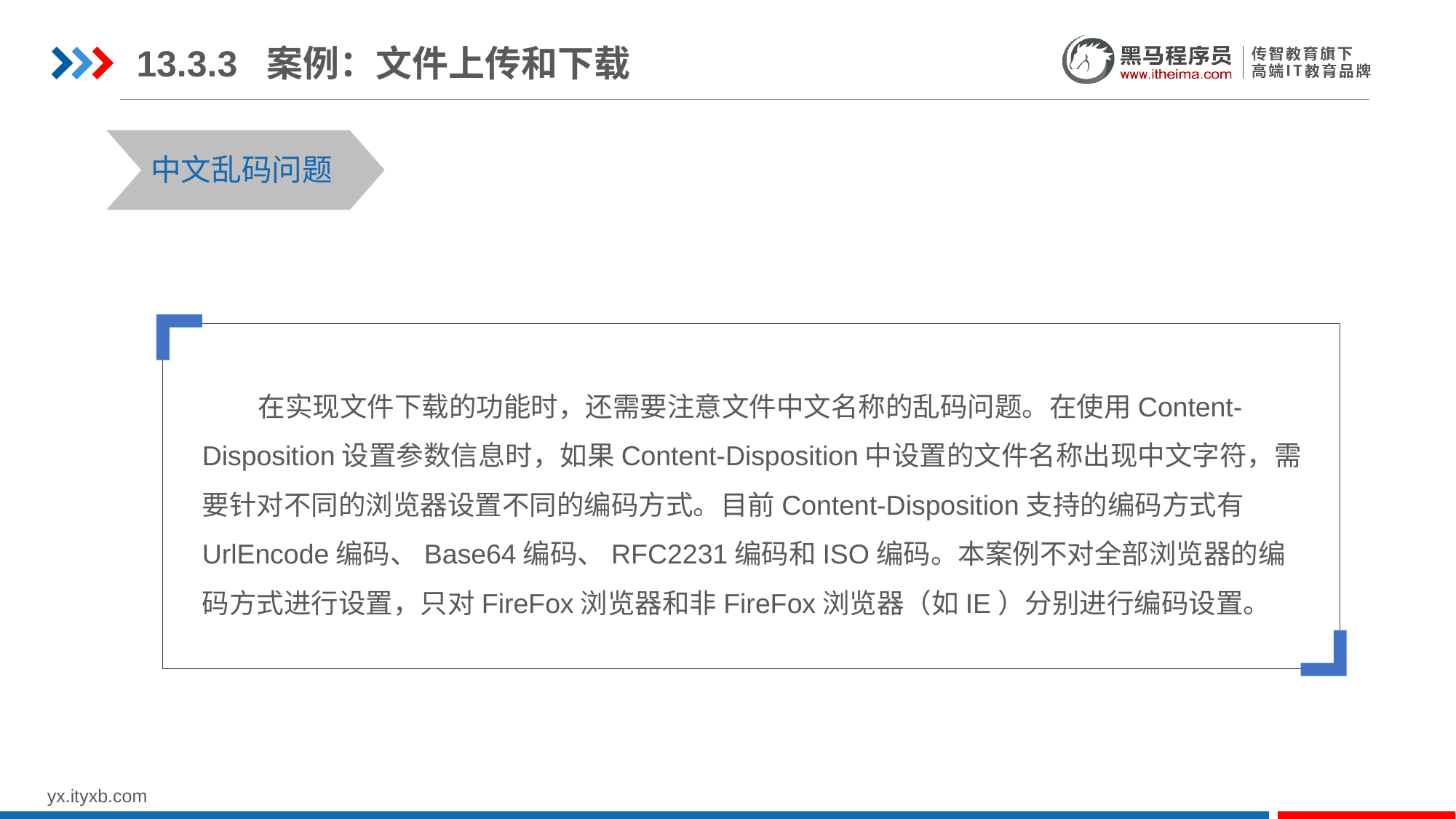

13.3.3  案例：文件上传和下载

中文乱码问题

        在实现文件下载的功能时，还需要注意文件中文名称的乱码问题。在使用Content-Disposition设置参数信息时，如果Content-Disposition中设置的文件名称出现中文字符，需要针对不同的浏览器设置不同的编码方式。目前Content-Disposition支持的编码方式有UrlEncode编码、Base64编码、RFC2231编码和ISO编码。本案例不对全部浏览器的编码方式进行设置，只对FireFox浏览器和非FireFox浏览器（如IE）分别进行编码设置。